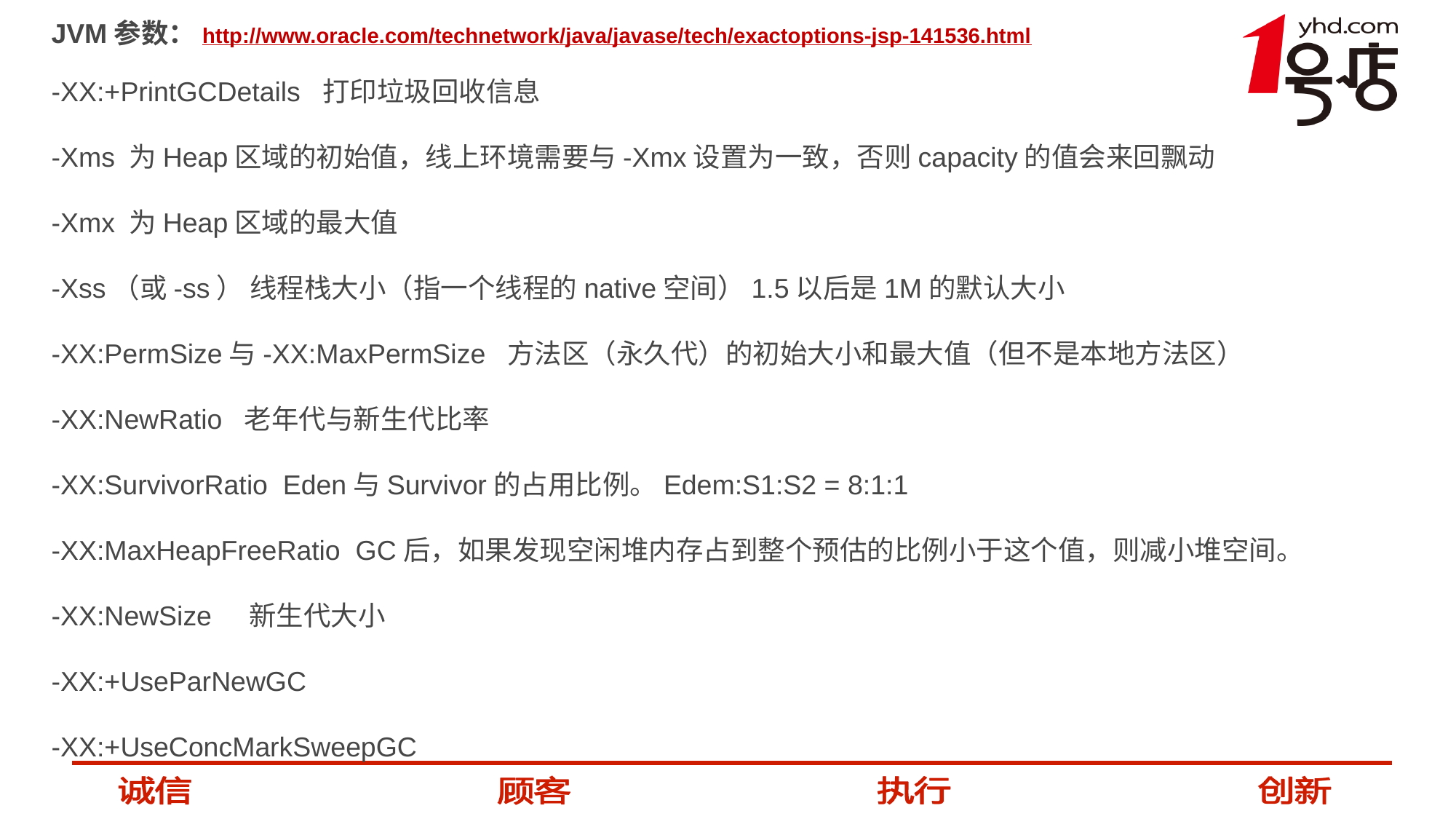

JVM参数：http://www.oracle.com/technetwork/java/javase/tech/exactoptions-jsp-141536.html

-XX:+PrintGCDetails  打印垃圾回收信息

-Xms 为Heap区域的初始值，线上环境需要与-Xmx设置为一致，否则capacity的值会来回飘动
-Xmx 为Heap区域的最大值
-Xss（或-ss） 线程栈大小（指一个线程的native空间）1.5以后是1M的默认大小
-XX:PermSize与-XX:MaxPermSize  方法区（永久代）的初始大小和最大值（但不是本地方法区）
-XX:NewRatio  老年代与新生代比率
-XX:SurvivorRatio  Eden与Survivor的占用比例。Edem:S1:S2 = 8:1:1

-XX:MaxHeapFreeRatio  GC后，如果发现空闲堆内存占到整个预估的比例小于这个值，则减小堆空间。
-XX:NewSize    新生代大小

-XX:+UseParNewGC

-XX:+UseConcMarkSweepGC